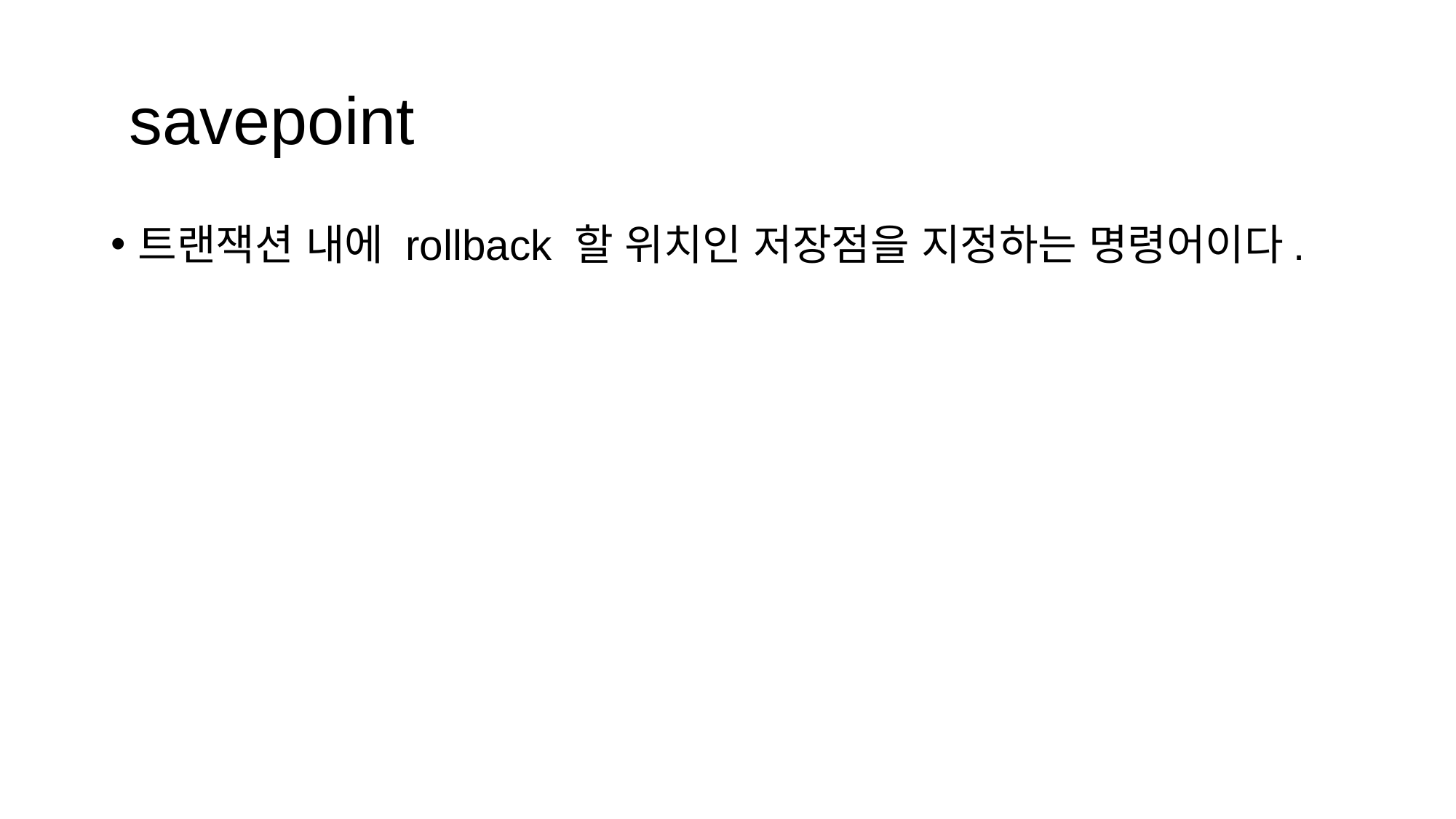

# savepoint
트랜잭션 내에 rollback 할 위치인 저장점을 지정하는 명령어이다.